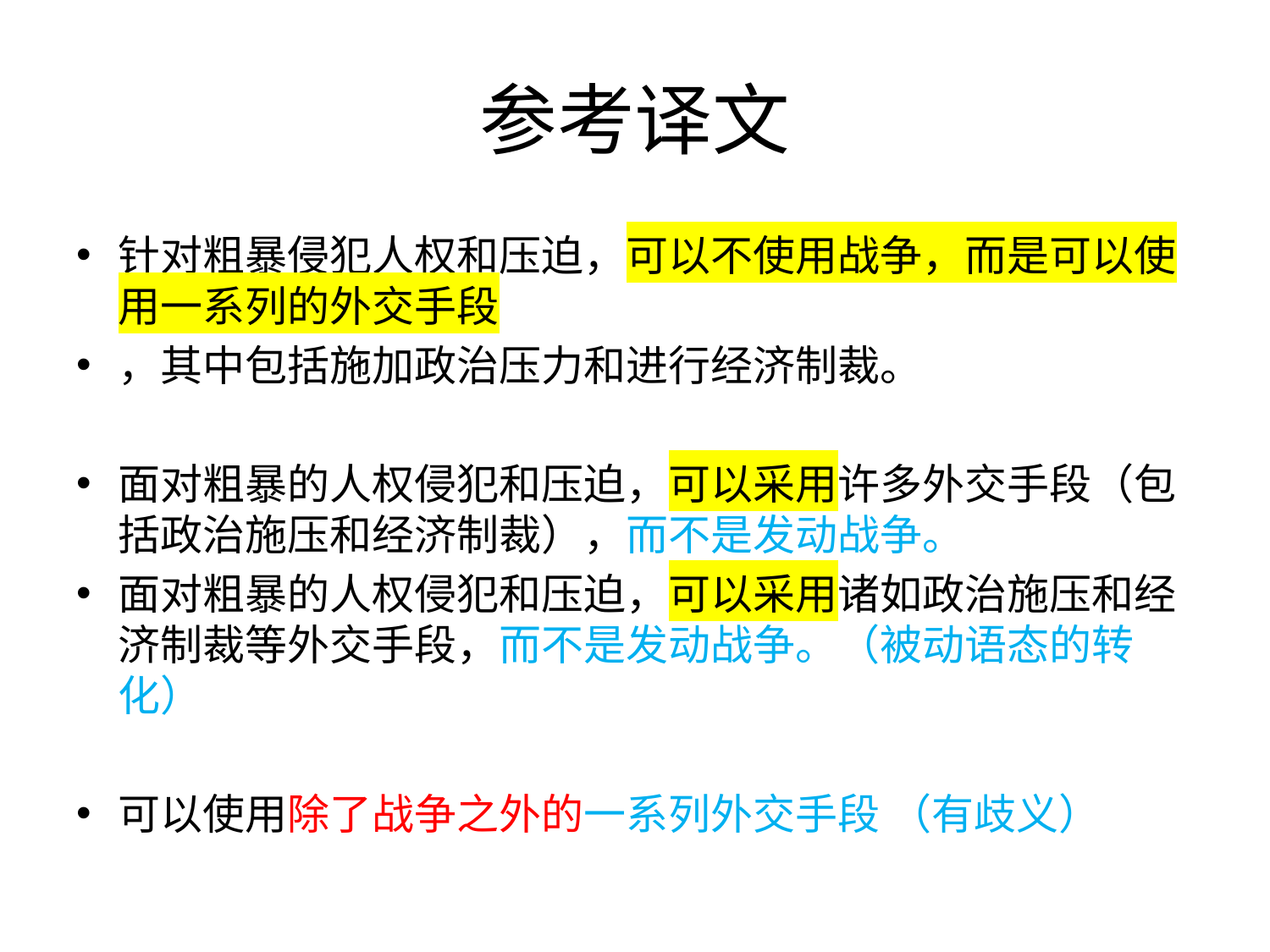

# 参考译文
针对粗暴侵犯人权和压迫，可以不使用战争，而是可以使用一系列的外交手段
，其中包括施加政治压力和进行经济制裁。

面对粗暴的人权侵犯和压迫，可以采用许多外交手段（包括政治施压和经济制裁），而不是发动战争。
面对粗暴的人权侵犯和压迫，可以采用诸如政治施压和经济制裁等外交手段，而不是发动战争。（被动语态的转化）

可以使用除了战争之外的一系列外交手段 （有歧义）